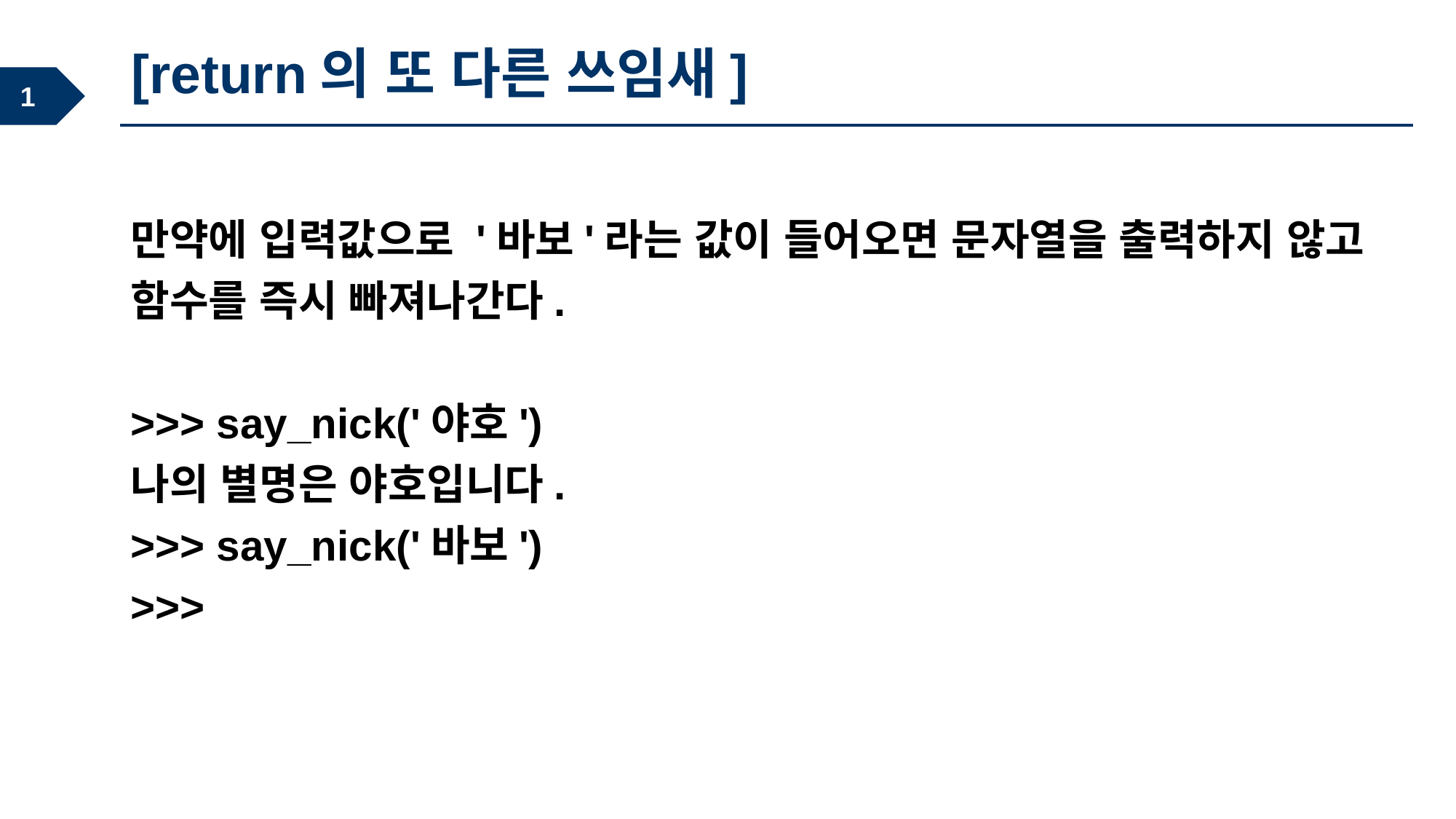

[return의 또 다른 쓰임새]
만약에 입력값으로 '바보'라는 값이 들어오면 문자열을 출력하지 않고 함수를 즉시 빠져나간다.

>>> say_nick('야호')
나의 별명은 야호입니다.
>>> say_nick('바보')
>>>